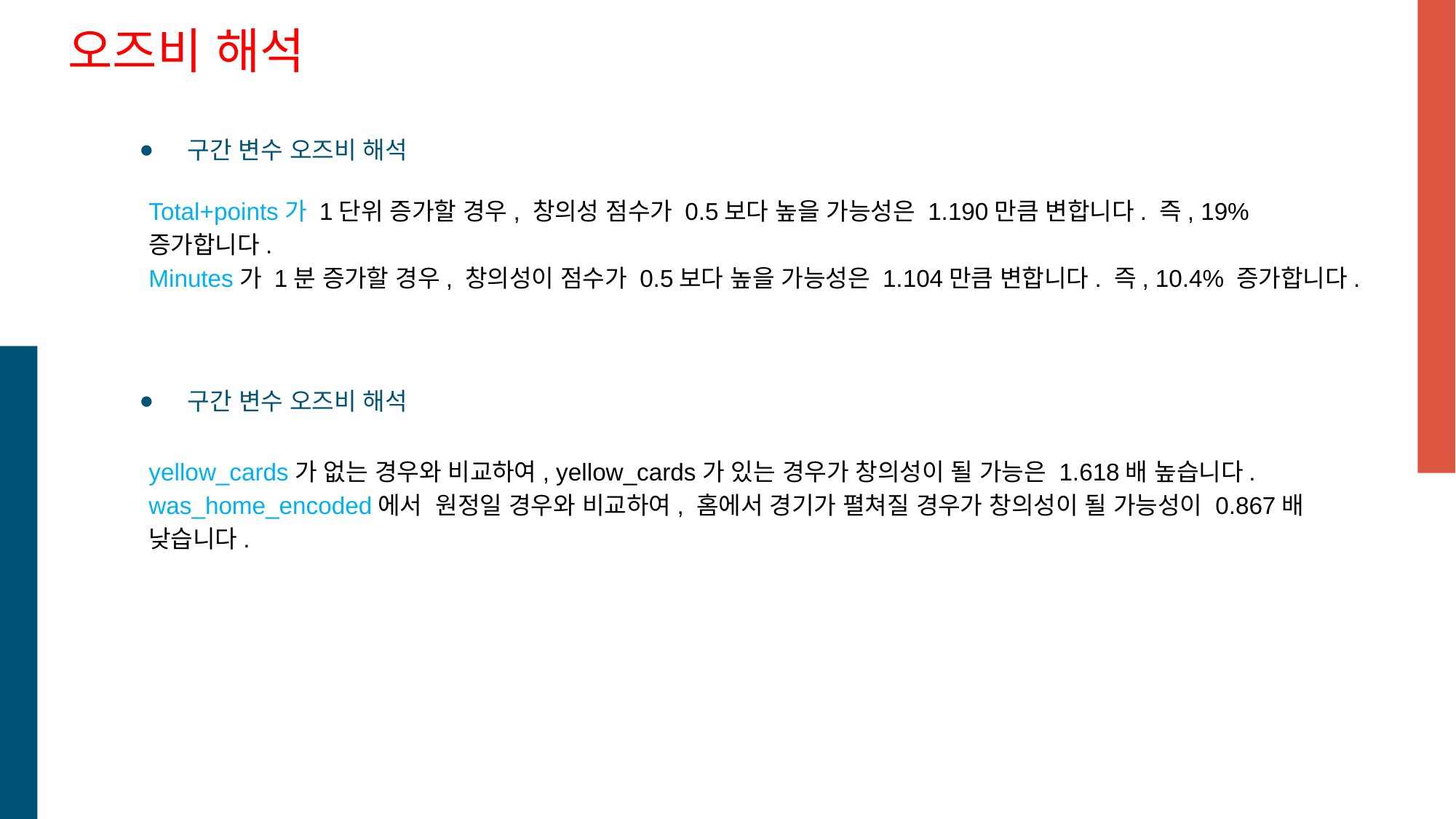

# 오즈비 해석
구간 변수 오즈비 해석
Total+points가 1단위 증가할 경우, 창의성 점수가 0.5보다 높을 가능성은 1.190만큼 변합니다. 즉, 19% 증가합니다.
Minutes가 1분 증가할 경우, 창의성이 점수가 0.5보다 높을 가능성은 1.104만큼 변합니다. 즉, 10.4% 증가합니다.
구간 변수 오즈비 해석
yellow_cards가 없는 경우와 비교하여, yellow_cards가 있는 경우가 창의성이 될 가능은 1.618배 높습니다.
was_home_encoded에서  원정일 경우와 비교하여, 홈에서 경기가 펼쳐질 경우가 창의성이 될 가능성이 0.867배 낮습니다.